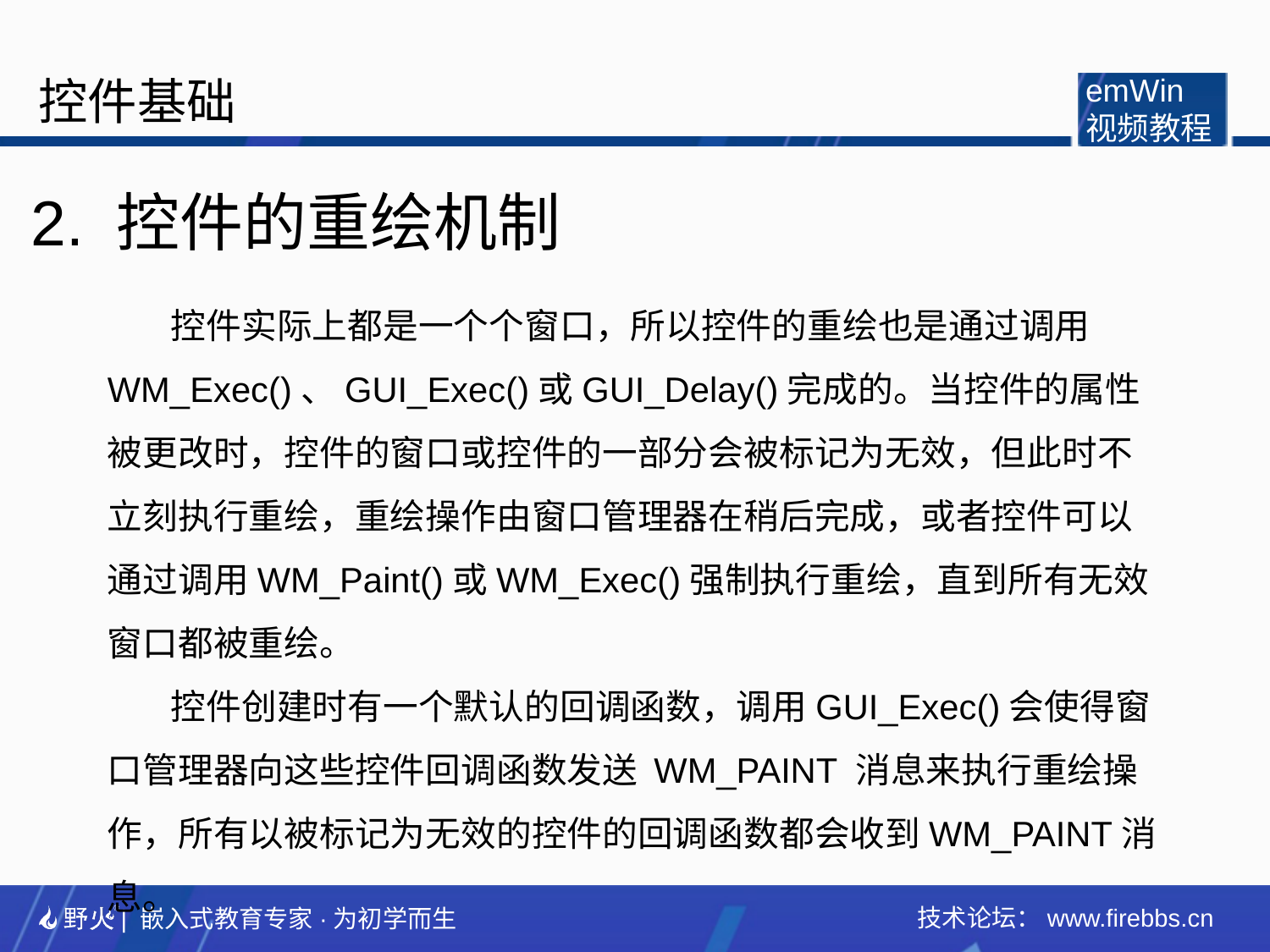

控件基础
emWin
视频教程
2. 控件的重绘机制
控件实际上都是一个个窗口，所以控件的重绘也是通过调用WM_Exec()、GUI_Exec()或GUI_Delay()完成的。当控件的属性被更改时，控件的窗口或控件的一部分会被标记为无效，但此时不立刻执行重绘，重绘操作由窗口管理器在稍后完成，或者控件可以通过调用WM_Paint()或WM_Exec()强制执行重绘，直到所有无效窗口都被重绘。
控件创建时有一个默认的回调函数，调用GUI_Exec()会使得窗口管理器向这些控件回调函数发送 WM_PAINT 消息来执行重绘操作，所有以被标记为无效的控件的回调函数都会收到WM_PAINT消息。